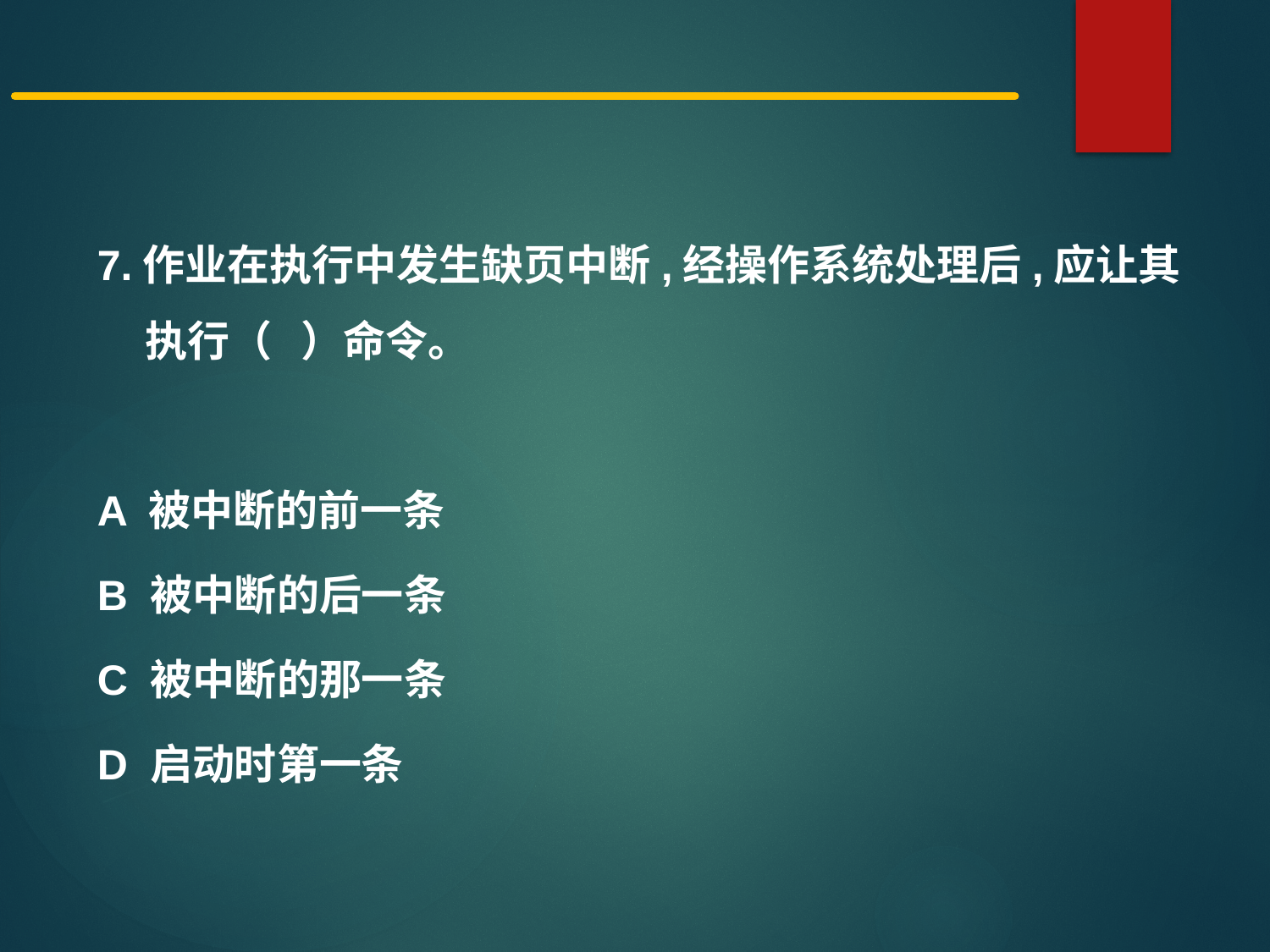

7.作业在执行中发生缺页中断,经操作系统处理后,应让其执行（   ）命令。

A 被中断的前一条
B 被中断的后一条
C 被中断的那一条
D 启动时第一条